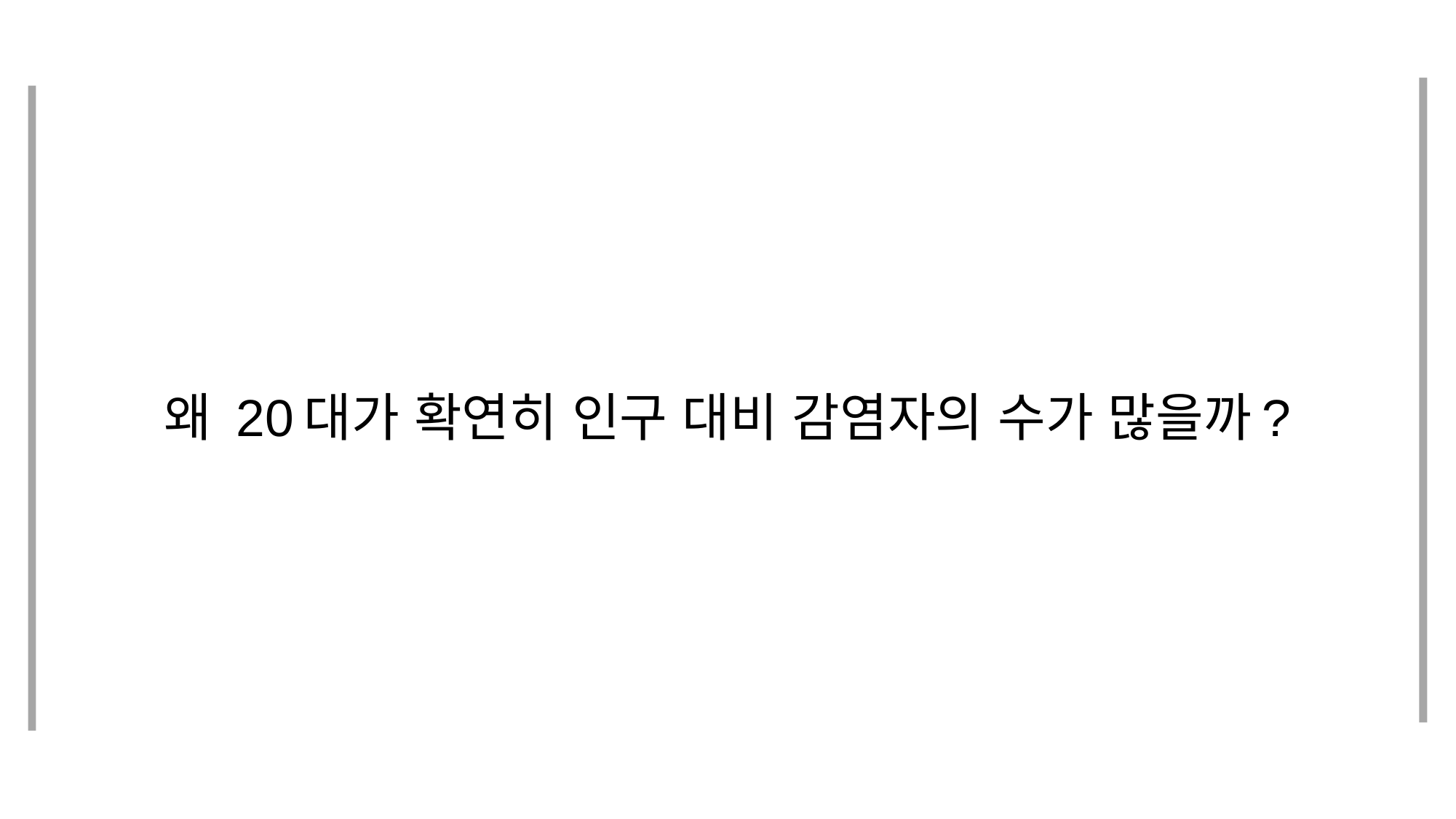

# 왜 20대가 확연히 인구 대비 감염자의 수가 많을까?